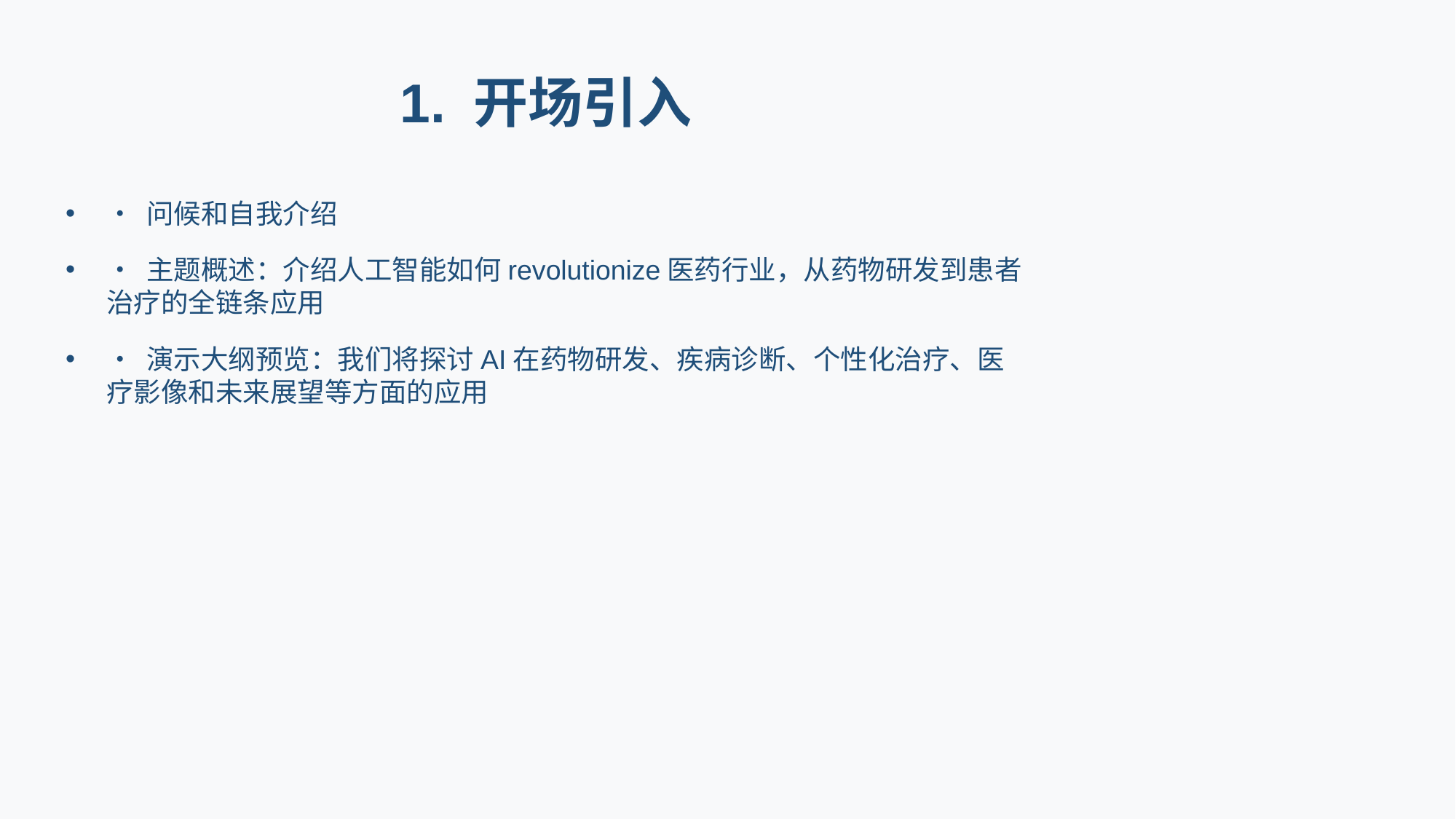

# 1. 开场引入
• 问候和自我介绍
• 主题概述：介绍人工智能如何revolutionize医药行业，从药物研发到患者治疗的全链条应用
• 演示大纲预览：我们将探讨AI在药物研发、疾病诊断、个性化治疗、医疗影像和未来展望等方面的应用